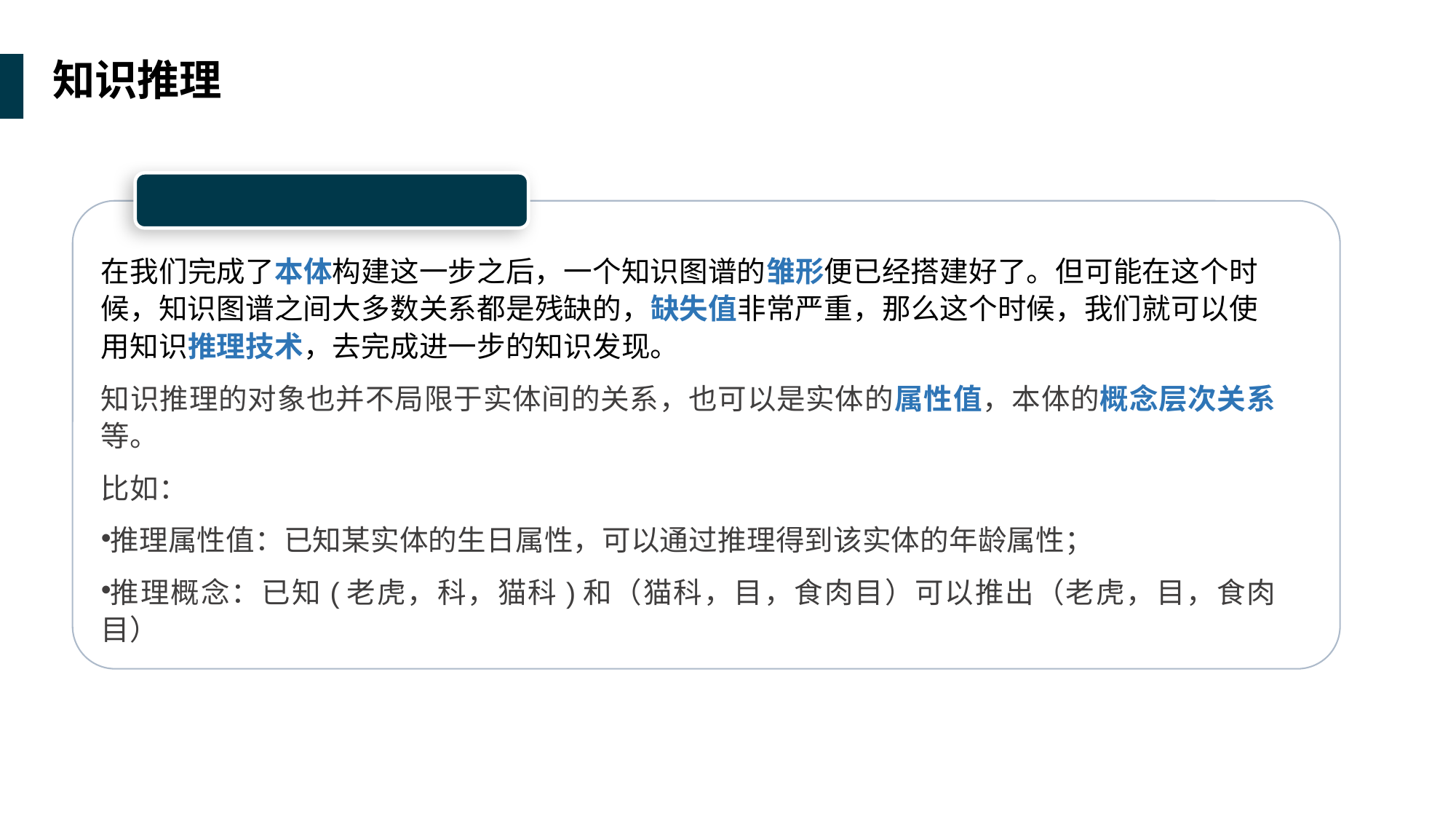

知识推理

在我们完成了本体构建这一步之后，一个知识图谱的雏形便已经搭建好了。但可能在这个时候，知识图谱之间大多数关系都是残缺的，缺失值非常严重，那么这个时候，我们就可以使用知识推理技术，去完成进一步的知识发现。
知识推理的对象也并不局限于实体间的关系，也可以是实体的属性值，本体的概念层次关系等。
比如：
推理属性值：已知某实体的生日属性，可以通过推理得到该实体的年龄属性；
推理概念：已知(老虎，科，猫科)和（猫科，目，食肉目）可以推出（老虎，目，食肉目）